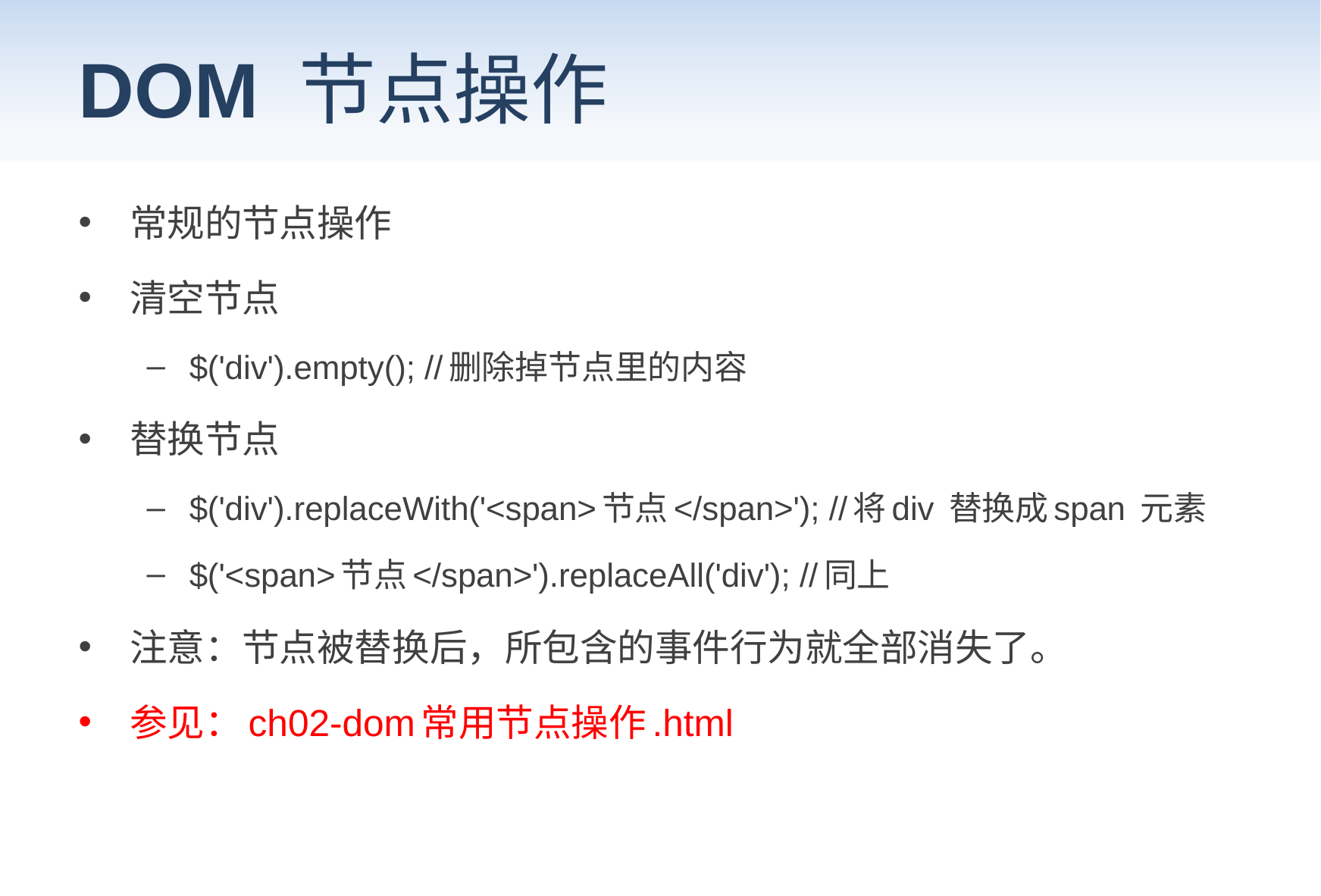

# DOM 节点操作
常规的节点操作
清空节点
$('div').empty(); //删除掉节点里的内容
替换节点
$('div').replaceWith('<span>节点</span>'); //将div 替换成span 元素
$('<span>节点</span>').replaceAll('div'); //同上
注意：节点被替换后，所包含的事件行为就全部消失了。
参见：ch02-dom常用节点操作.html